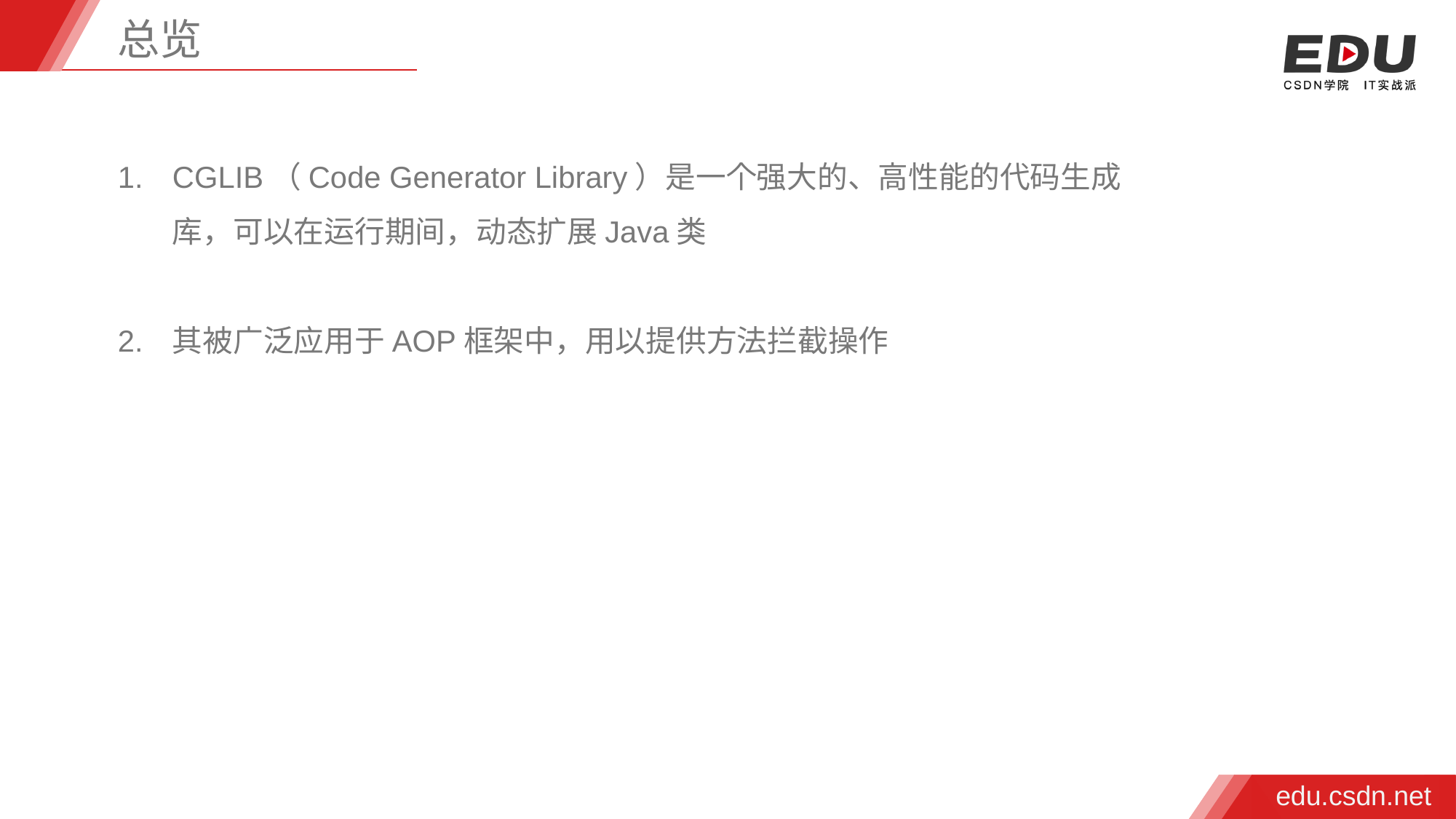

总览
CGLIB（Code Generator Library）是一个强大的、高性能的代码生成库，可以在运行期间，动态扩展Java类

其被广泛应用于AOP框架中，用以提供方法拦截操作
edu.csdn.net